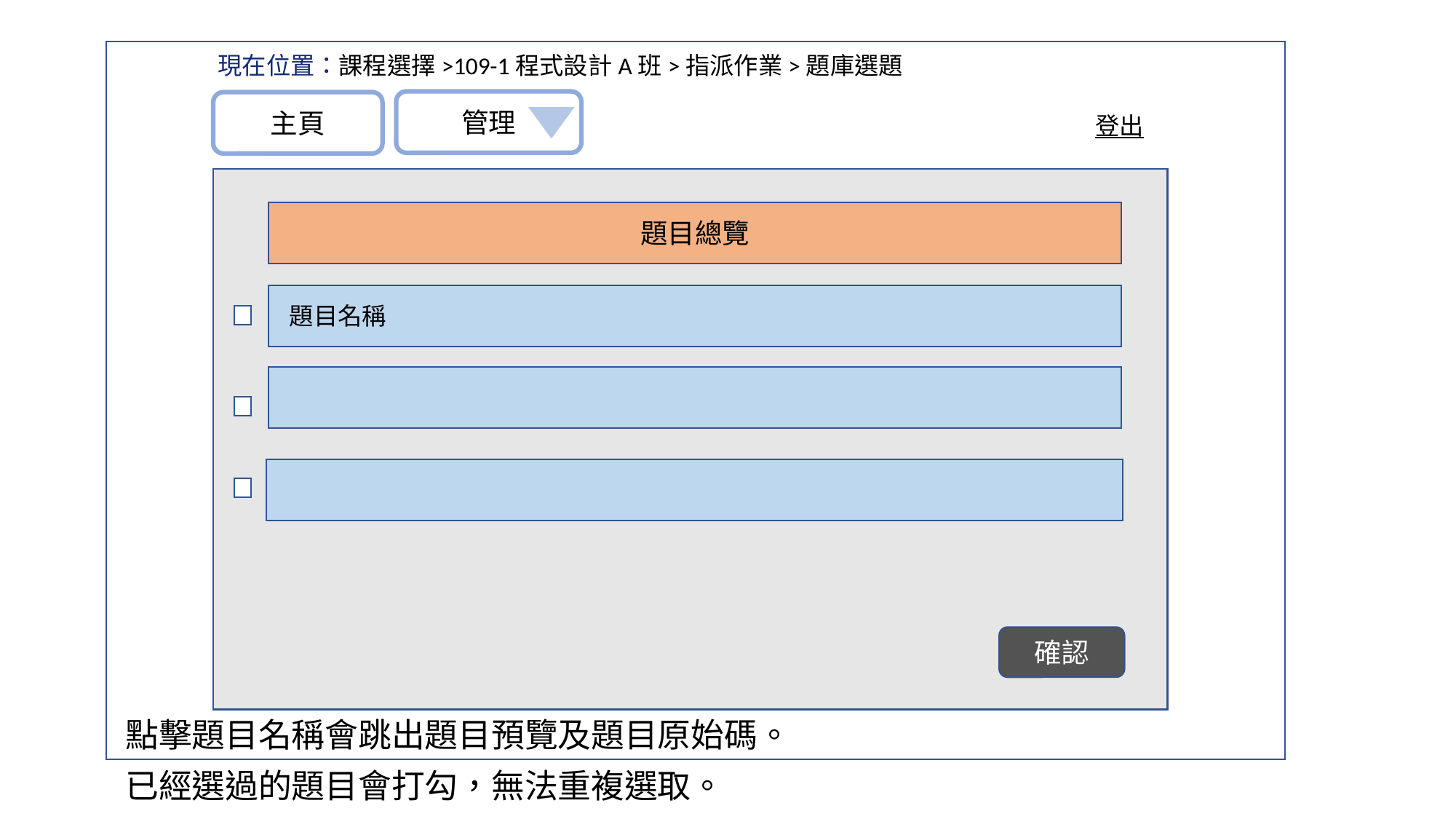

現在位置：課程選擇>109-1程式設計A班>指派作業>題庫選題
管理

主頁
登出
題目總覽

題目名稱

確認
點擊題目名稱會跳出題目預覽及題目原始碼。
已經選過的題目會打勾，無法重複選取。